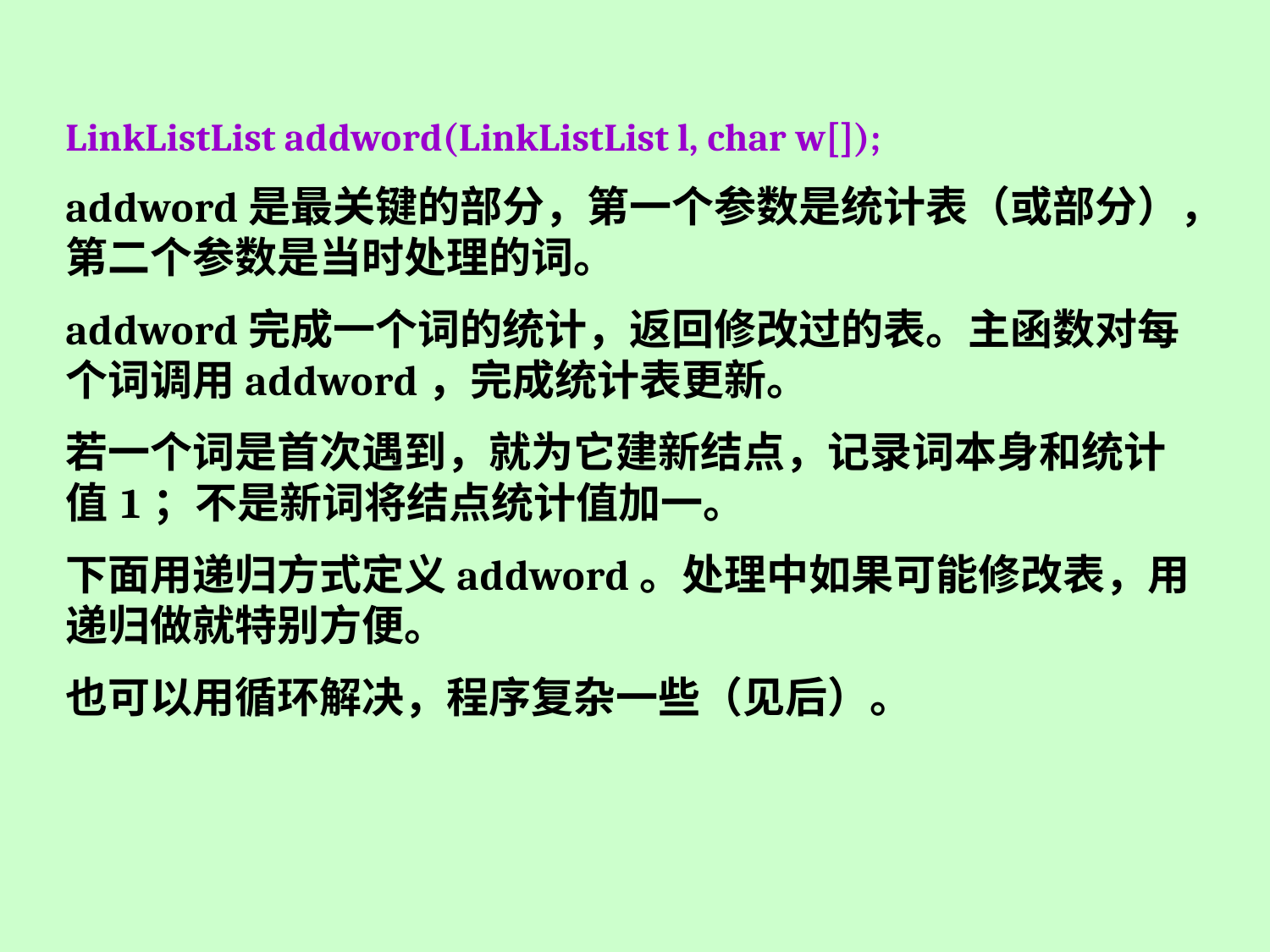

LinkListList addword(LinkListList l, char w[]);
addword是最关键的部分，第一个参数是统计表（或部分），第二个参数是当时处理的词。
addword完成一个词的统计，返回修改过的表。主函数对每个词调用addword，完成统计表更新。
若一个词是首次遇到，就为它建新结点，记录词本身和统计值1；不是新词将结点统计值加一。
下面用递归方式定义addword。处理中如果可能修改表，用递归做就特别方便。
也可以用循环解决，程序复杂一些（见后）。
84